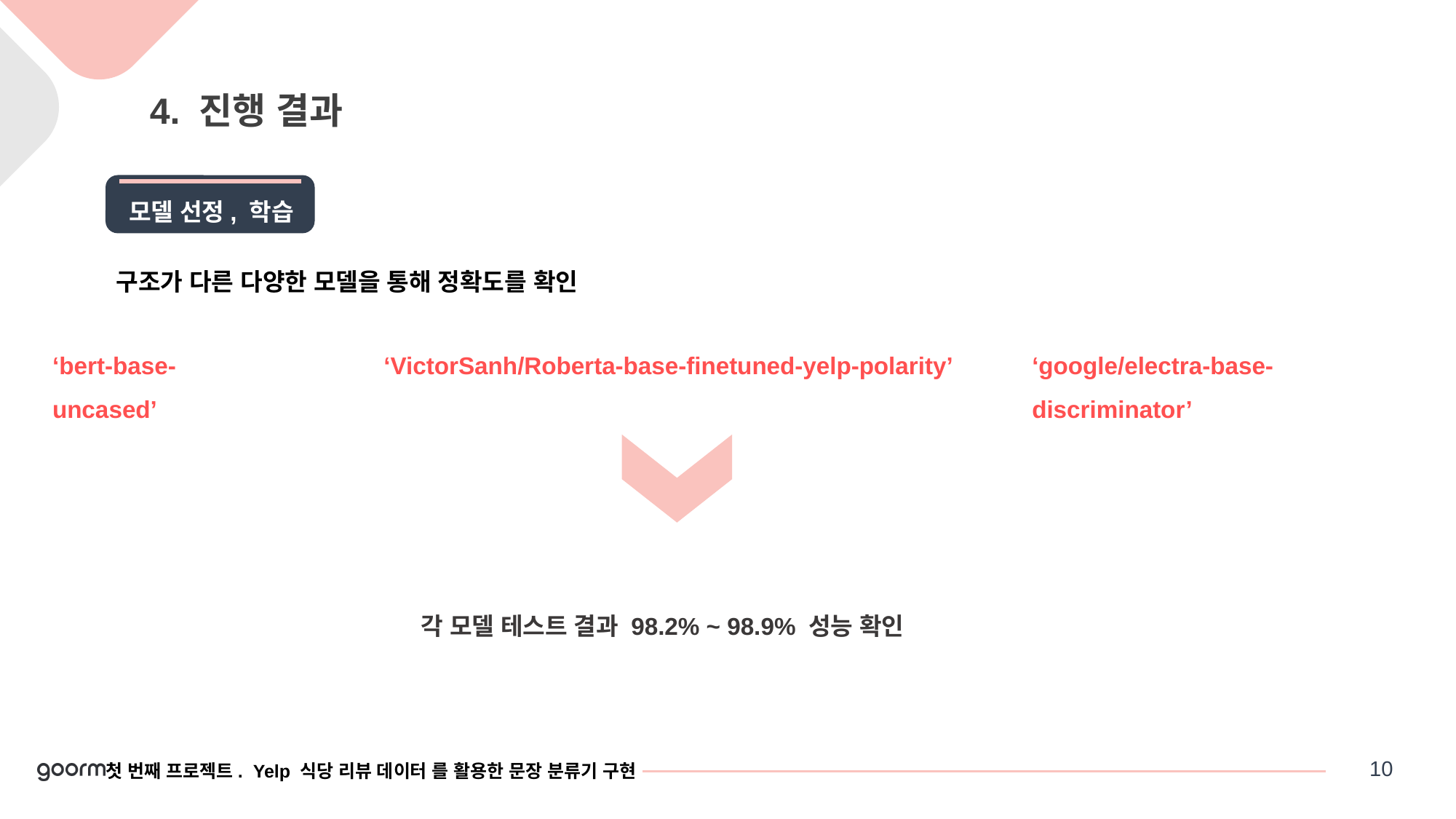

4. 진행 결과

모델 선정, 학습
구조가 다른 다양한 모델을 통해 정확도를 확인

‘bert-base-uncased’

‘VictorSanh/Roberta-base-finetuned-yelp-polarity’

‘google/electra-base-discriminator’

각 모델 테스트 결과 98.2% ~ 98.9% 성능 확인
10